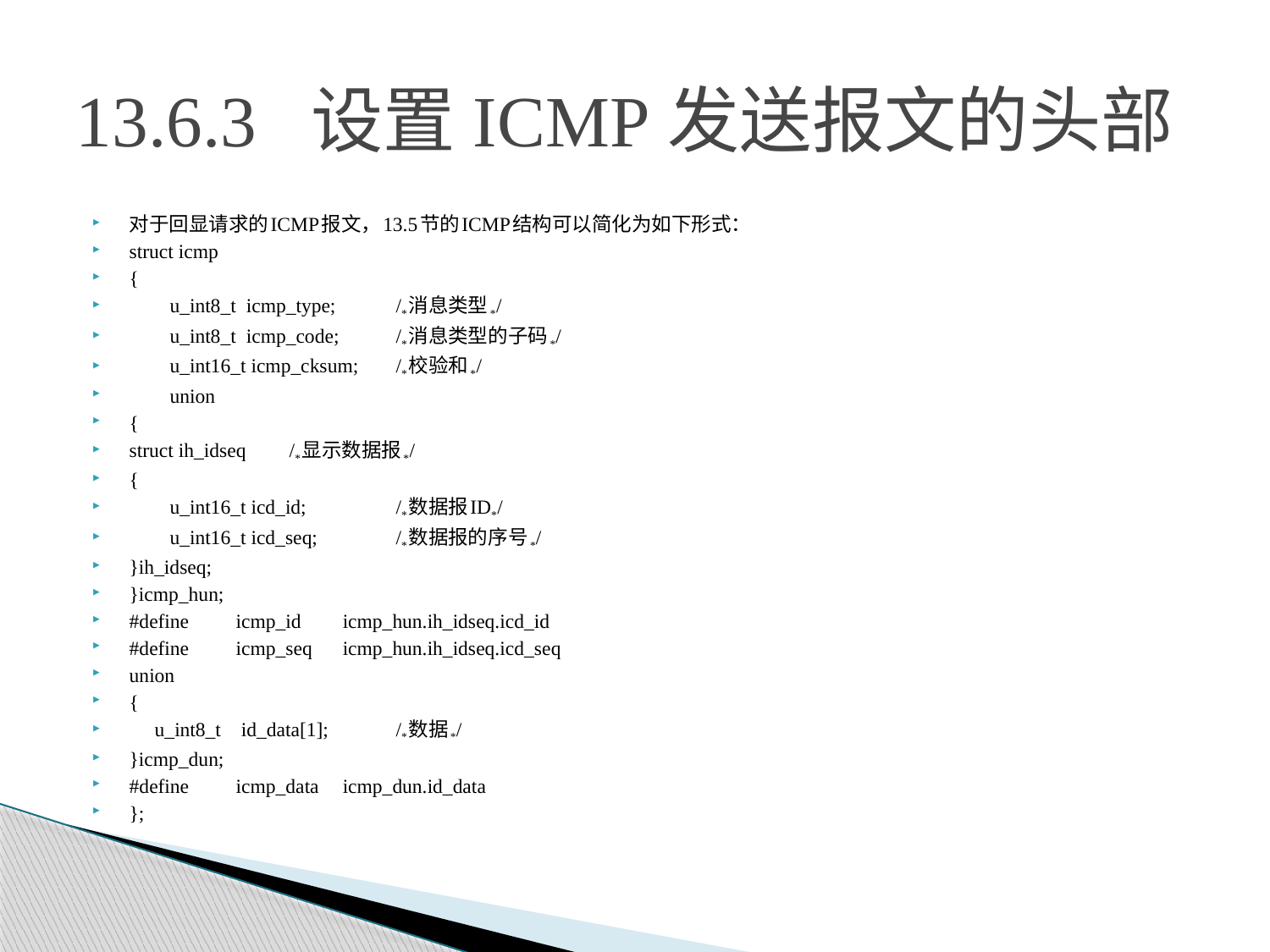

# 13.6.3  设置ICMP发送报文的头部
对于回显请求的ICMP报文，13.5节的ICMP结构可以简化为如下形式：
struct icmp
{
        u_int8_t  icmp_type;				/*消息类型*/
        u_int8_t  icmp_code;				/*消息类型的子码*/
        u_int16_t icmp_cksum;			/*校验和*/
        union
{
struct ih_idseq				/*显示数据报*/
{
        u_int16_t icd_id;				/*数据报ID*/
        u_int16_t icd_seq;				/*数据报的序号*/
}ih_idseq;
}icmp_hun;
#define	icmp_id	icmp_hun.ih_idseq.icd_id
#define	icmp_seq	icmp_hun.ih_idseq.icd_seq
union
{
     u_int8_t    id_data[1];				/*数据*/
}icmp_dun;
#define	icmp_data	icmp_dun.id_data
};